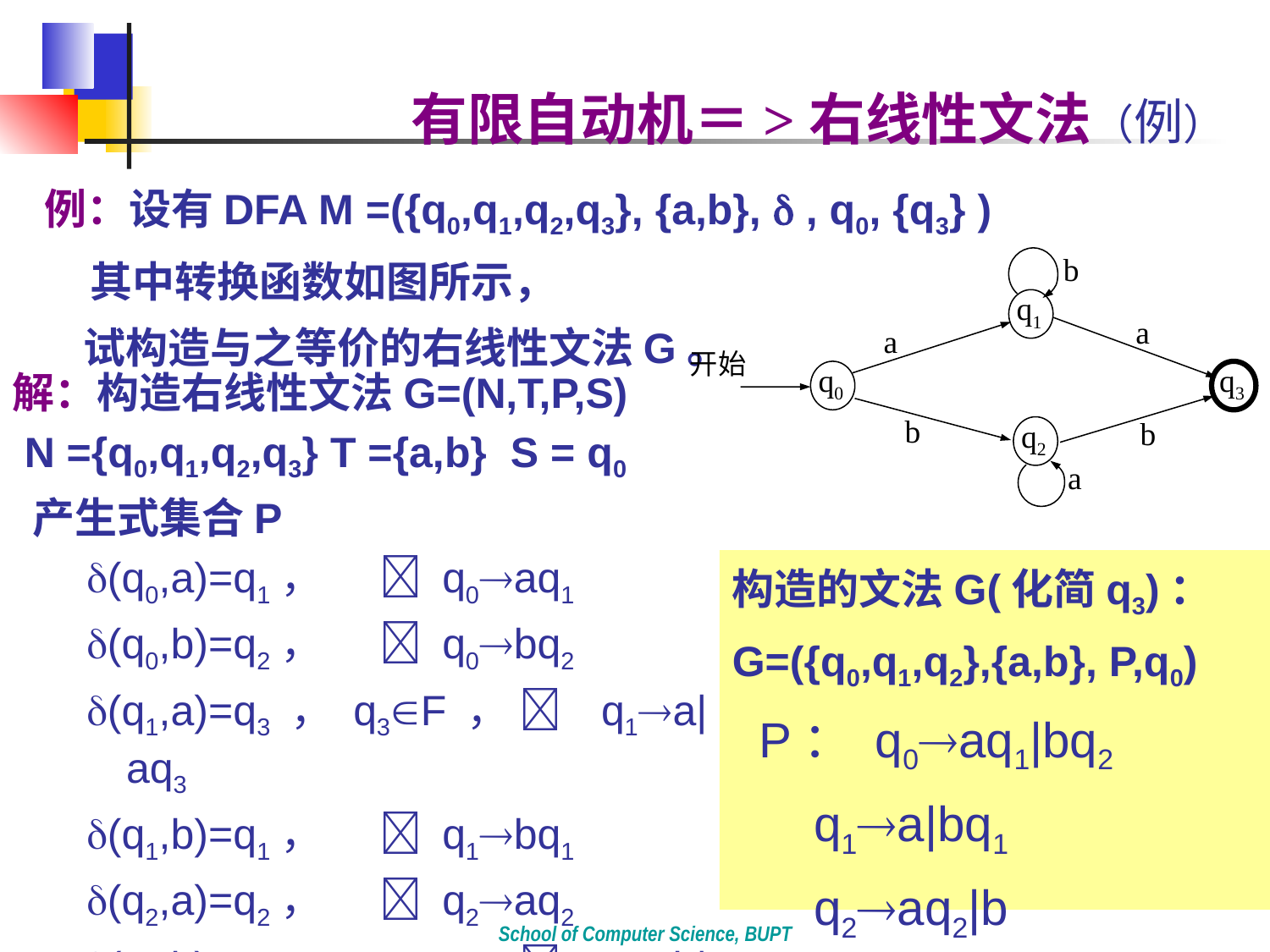

有限自动机＝>右线性文法（例）
例：设有DFA M =({q0,q1,q2,q3}, {a,b}, δ , q0, {q3} )
   其中转换函数如图所示，
   试构造与之等价的右线性文法G。
b

q1

a
a

开始
q0

q3

b
b
q2

a

解：构造右线性文法G=(N,T,P,S)
 N ={q0,q1,q2,q3} T ={a,b}  S = q0
 产生式集合P
δ(q0,a)=q1，      ∴ q0→aq1
δ(q0,b)=q2，      ∴ q0→bq2
δ(q1,a)=q3，q3∈F，∴ q1→a|aq3
δ(q1,b)=q1，      ∴ q1→bq1
δ(q2,a)=q2，      ∴ q2→aq2
δ(q2,b)=q3，q3∈F，∴ q2→b|bq3
构造的文法G(化简q3)：
G=({q0,q1,q2},{a,b}, P,q0)
P： q0→aq1|bq2
    q1→a|bq1
    q2→aq2|b

School of Computer Science, BUPT
35